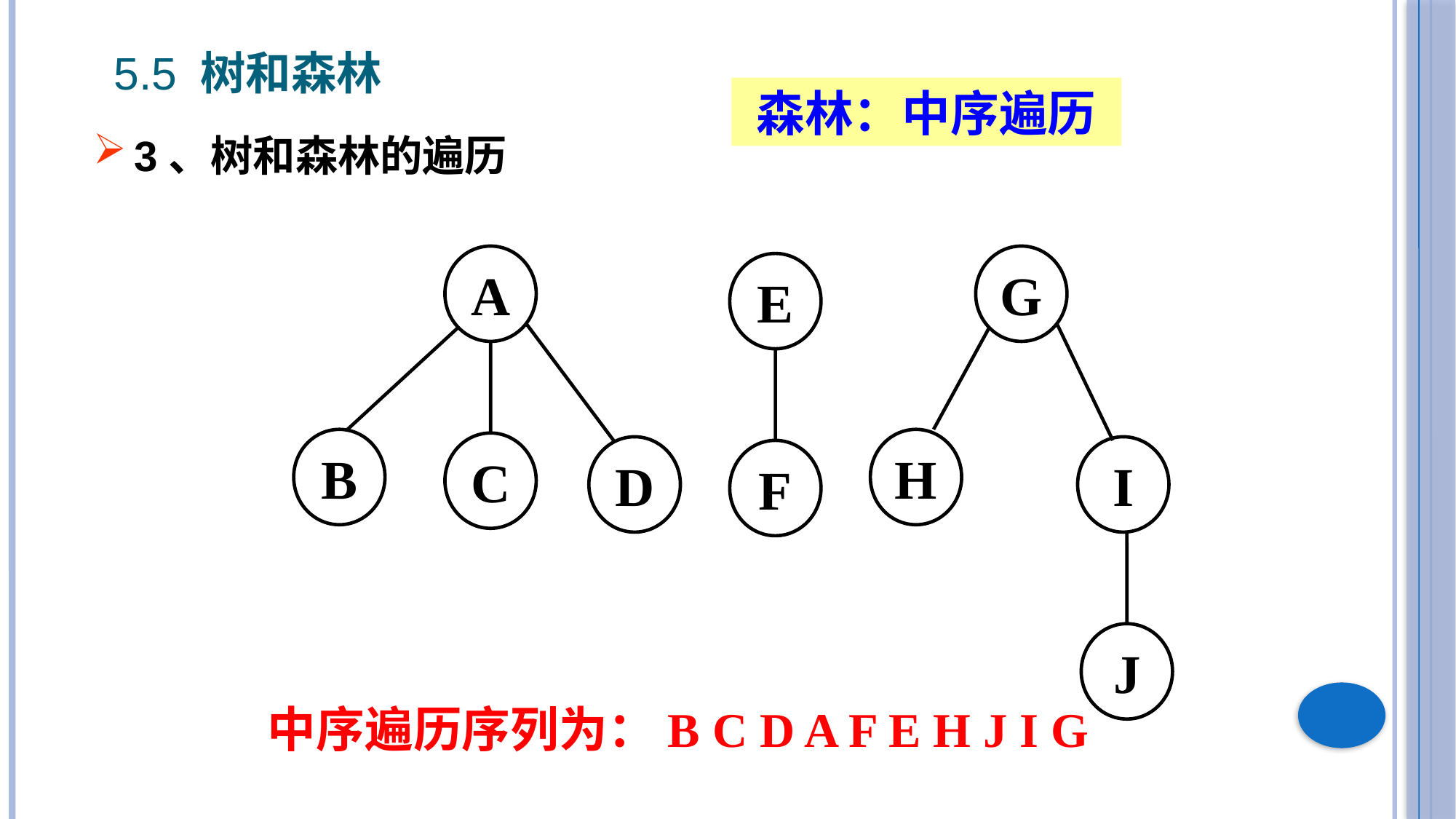

5.5 树和森林
森林：中序遍历
3、树和森林的遍历
A
G
E

B
H
C
D
I
F

J
中序遍历序列为：B C D A F E H J I G